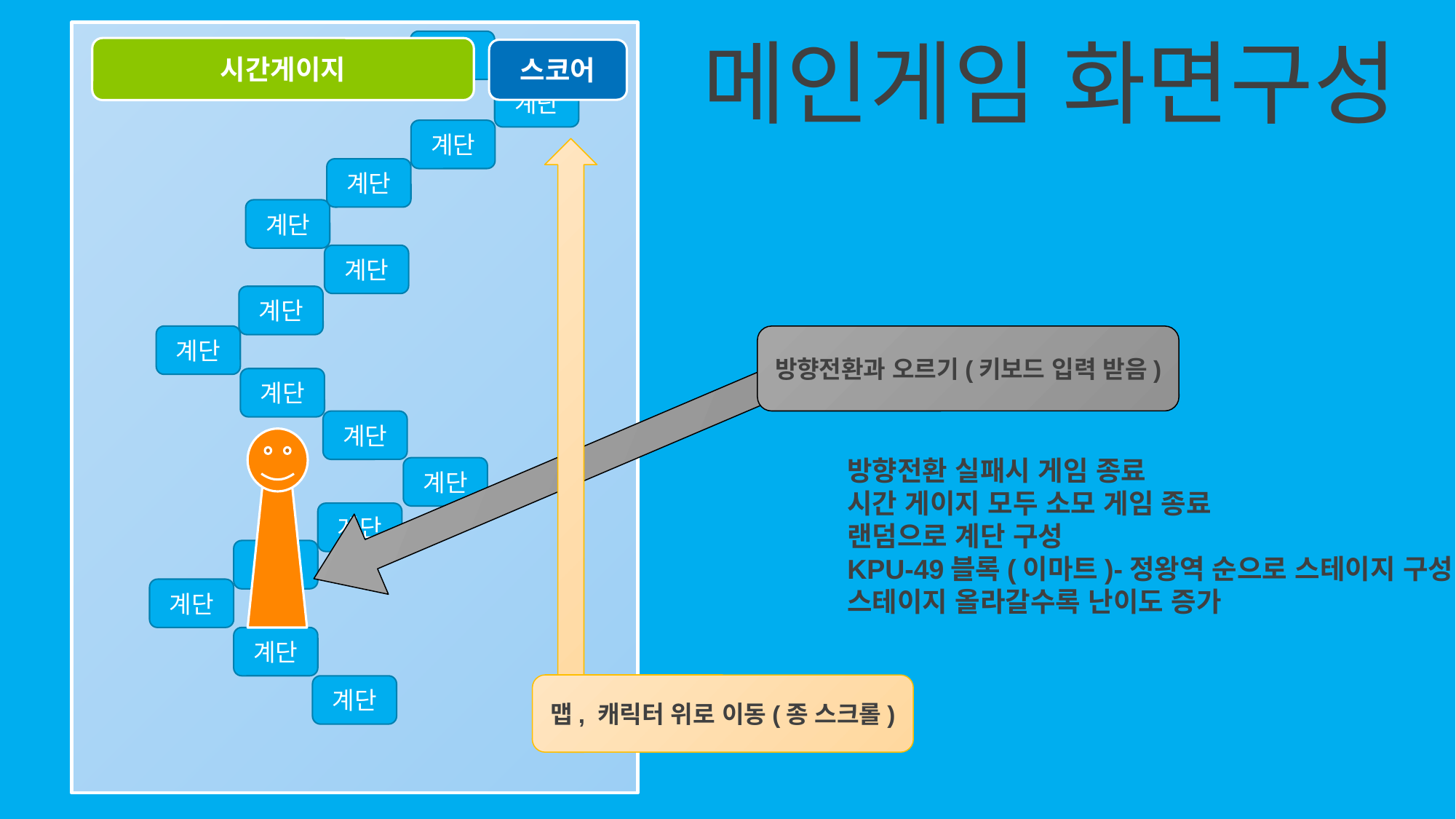

메인게임 화면구성

벽돌
시간게이지
스코어
계단
계단

계단
계단
계단
계단
계단
방향전환과 오르기(키보드 입력 받음)
계단
계단

방향전환 실패시 게임 종료
시간 게이지 모두 소모 게임 종료
랜덤으로 계단 구성
KPU-49블록(이마트)-정왕역 순으로 스테이지 구성
스테이지 올라갈수록 난이도 증가
계단

계단
벽돌
계단
계단
맵, 캐릭터 위로 이동(종 스크롤)
계단